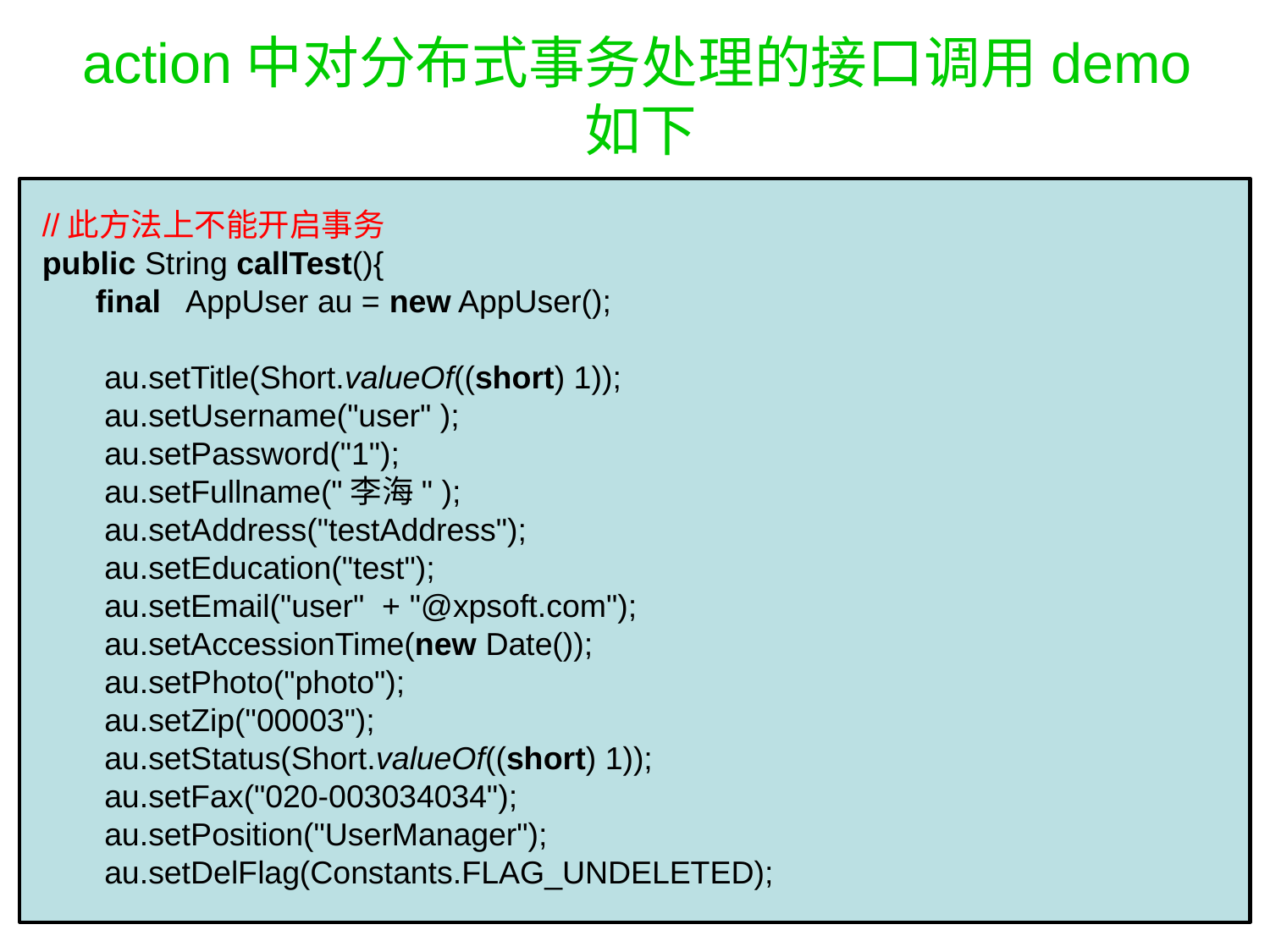

# action中对分布式事务处理的接口调用demo如下

//此方法上不能开启事务
public String callTest(){
      final   AppUser au = new AppUser();

       au.setTitle(Short.valueOf((short) 1));
       au.setUsername("user" );
       au.setPassword("1");
       au.setFullname("李海" );
       au.setAddress("testAddress");
       au.setEducation("test");
       au.setEmail("user"  + "@xpsoft.com");
       au.setAccessionTime(new Date());
       au.setPhoto("photo");
       au.setZip("00003");
       au.setStatus(Short.valueOf((short) 1));
       au.setFax("020-003034034");
       au.setPosition("UserManager");
       au.setDelFlag(Constants.FLAG_UNDELETED);